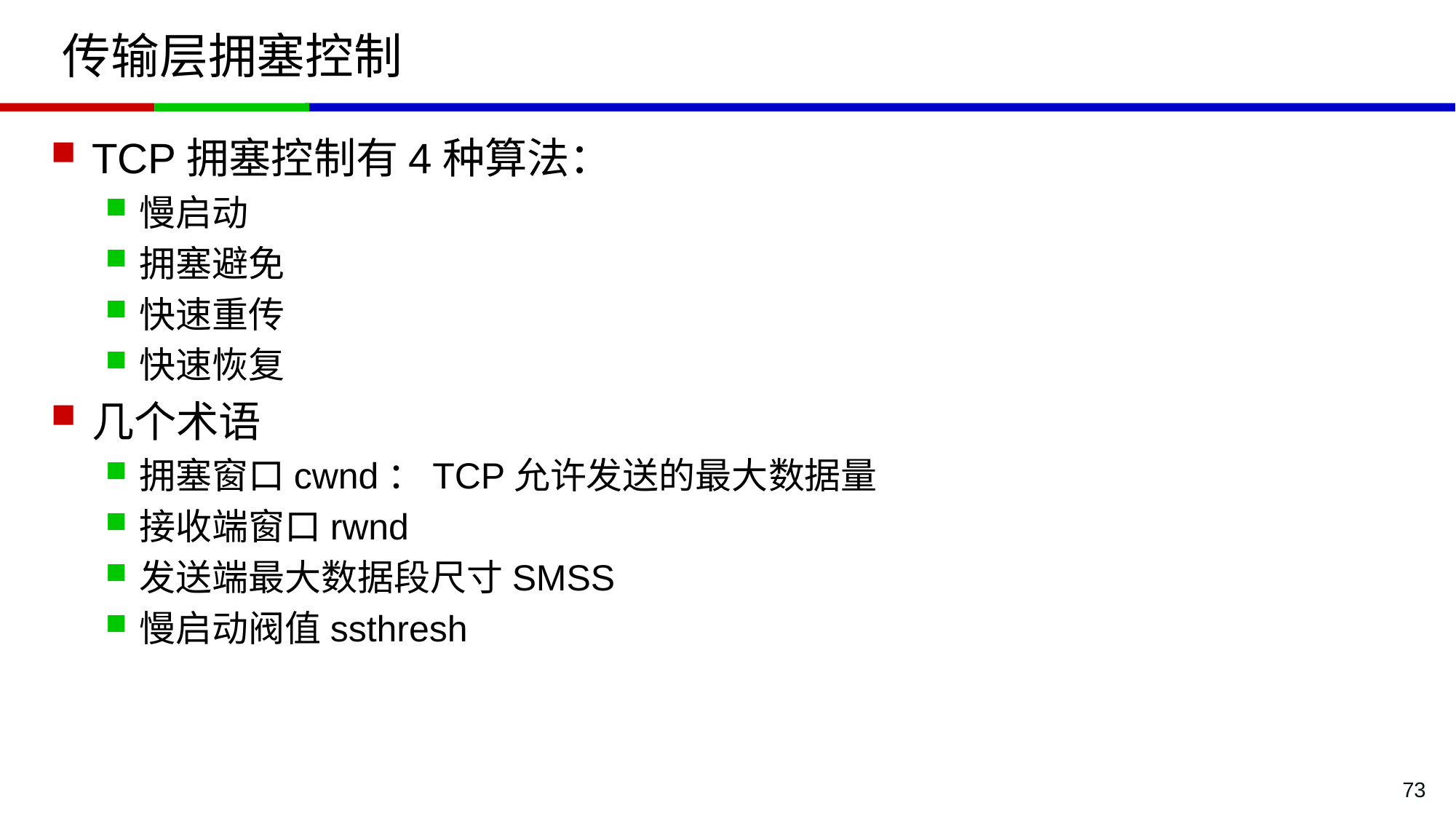

# 传输层拥塞控制
TCP拥塞控制有4种算法：
慢启动
拥塞避免
快速重传
快速恢复
几个术语
拥塞窗口cwnd：TCP允许发送的最大数据量
接收端窗口rwnd
发送端最大数据段尺寸SMSS
慢启动阀值ssthresh
73